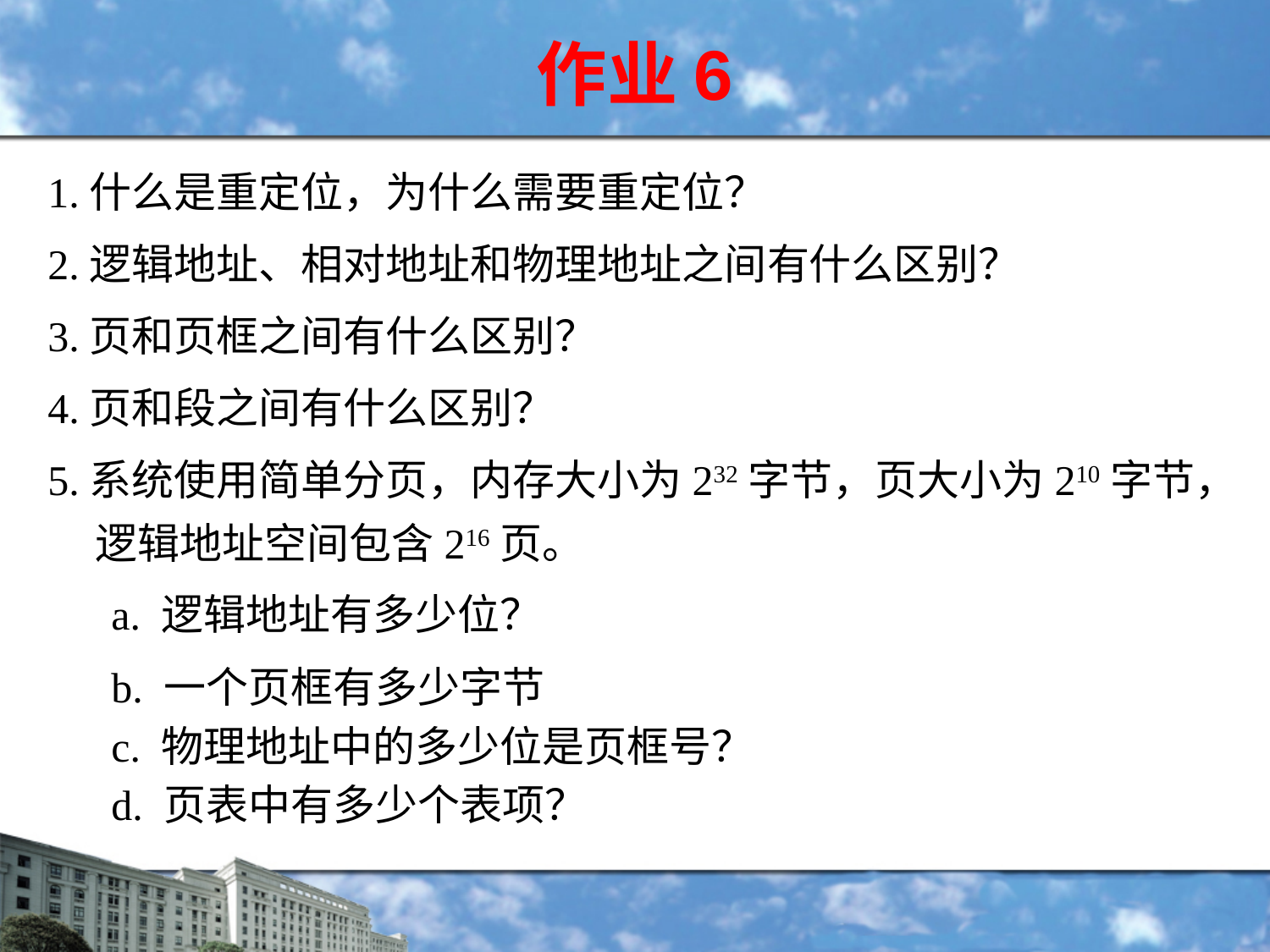

# 作业6
1.什么是重定位，为什么需要重定位？
2.逻辑地址、相对地址和物理地址之间有什么区别？
3.页和页框之间有什么区别？
4.页和段之间有什么区别？
5.系统使用简单分页，内存大小为232字节，页大小为210字节，逻辑地址空间包含216页。
      a. 逻辑地址有多少位？
      b. 一个页框有多少字节
      c. 物理地址中的多少位是页框号？
      d. 页表中有多少个表项？